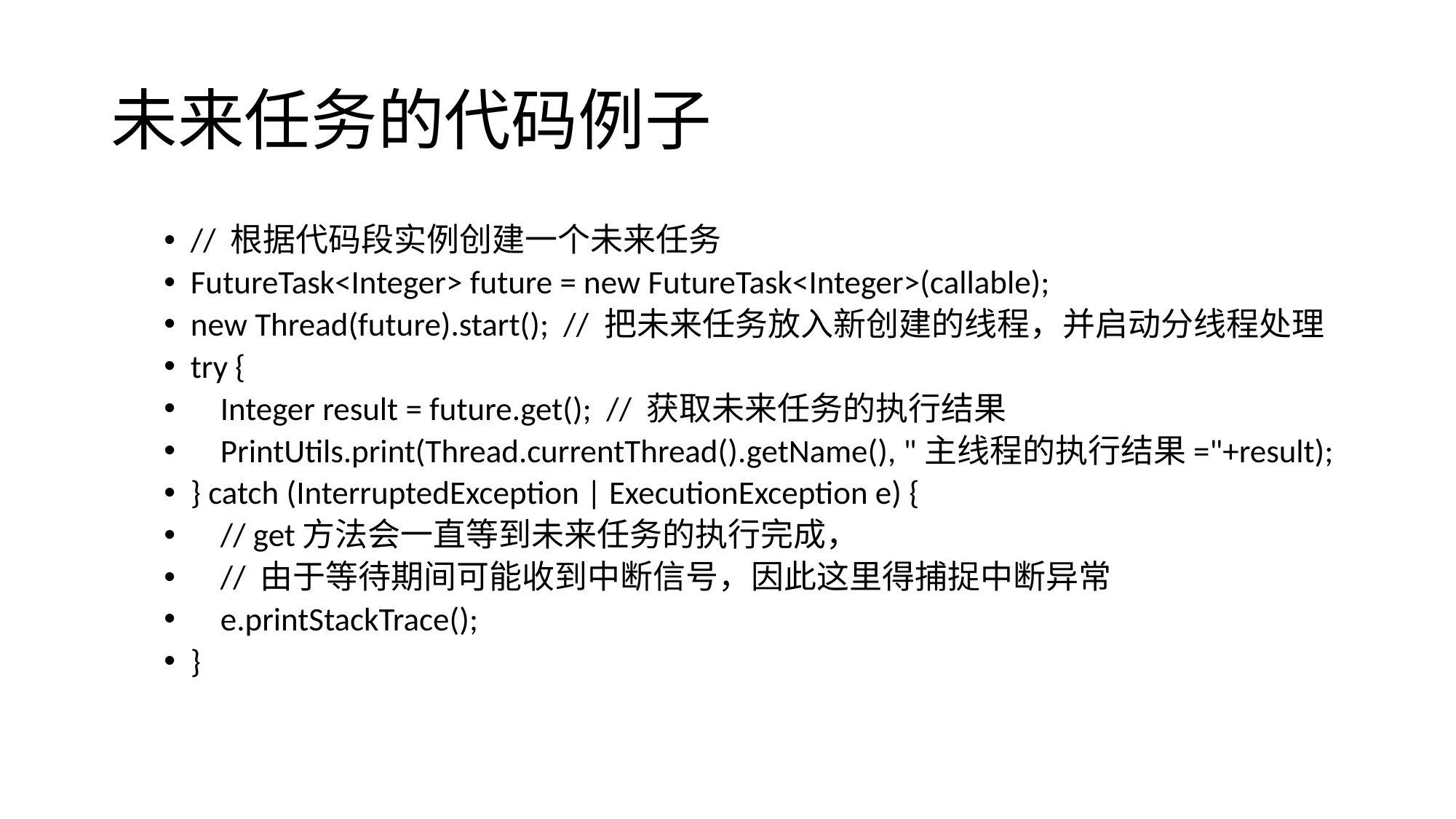

# 未来任务的代码例子
// 根据代码段实例创建一个未来任务
FutureTask<Integer> future = new FutureTask<Integer>(callable);
new Thread(future).start();  // 把未来任务放入新创建的线程，并启动分线程处理
try {
    Integer result = future.get();  // 获取未来任务的执行结果
    PrintUtils.print(Thread.currentThread().getName(), "主线程的执行结果="+result);
} catch (InterruptedException | ExecutionException e) {
    // get方法会一直等到未来任务的执行完成，
    // 由于等待期间可能收到中断信号，因此这里得捕捉中断异常
    e.printStackTrace();
}